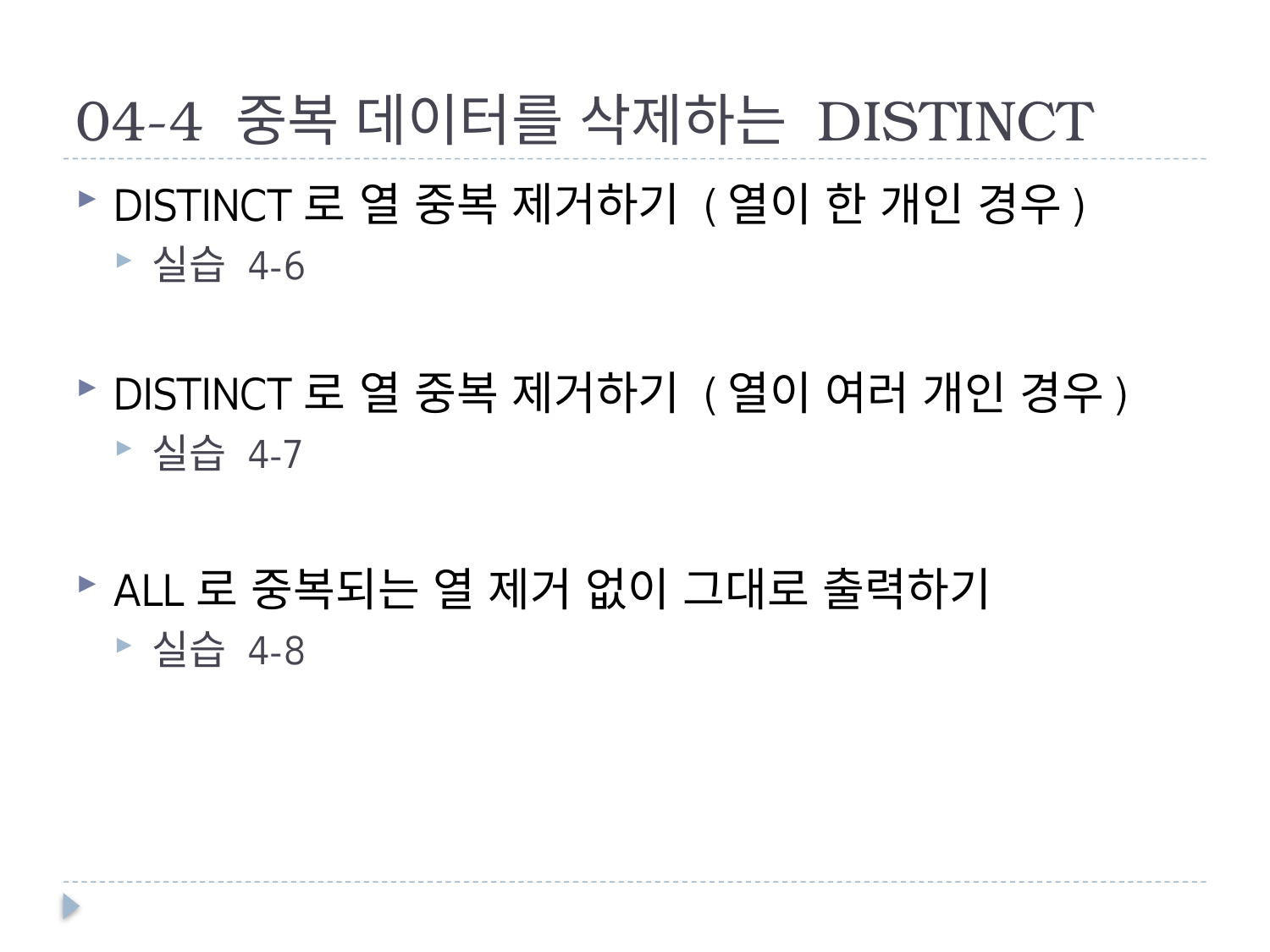

# 04-4 중복 데이터를 삭제하는 DISTINCT
DISTINCT로 열 중복 제거하기 (열이 한 개인 경우)
실습 4-6

DISTINCT로 열 중복 제거하기 (열이 여러 개인 경우)
실습 4-7

ALL로 중복되는 열 제거 없이 그대로 출력하기
실습 4-8